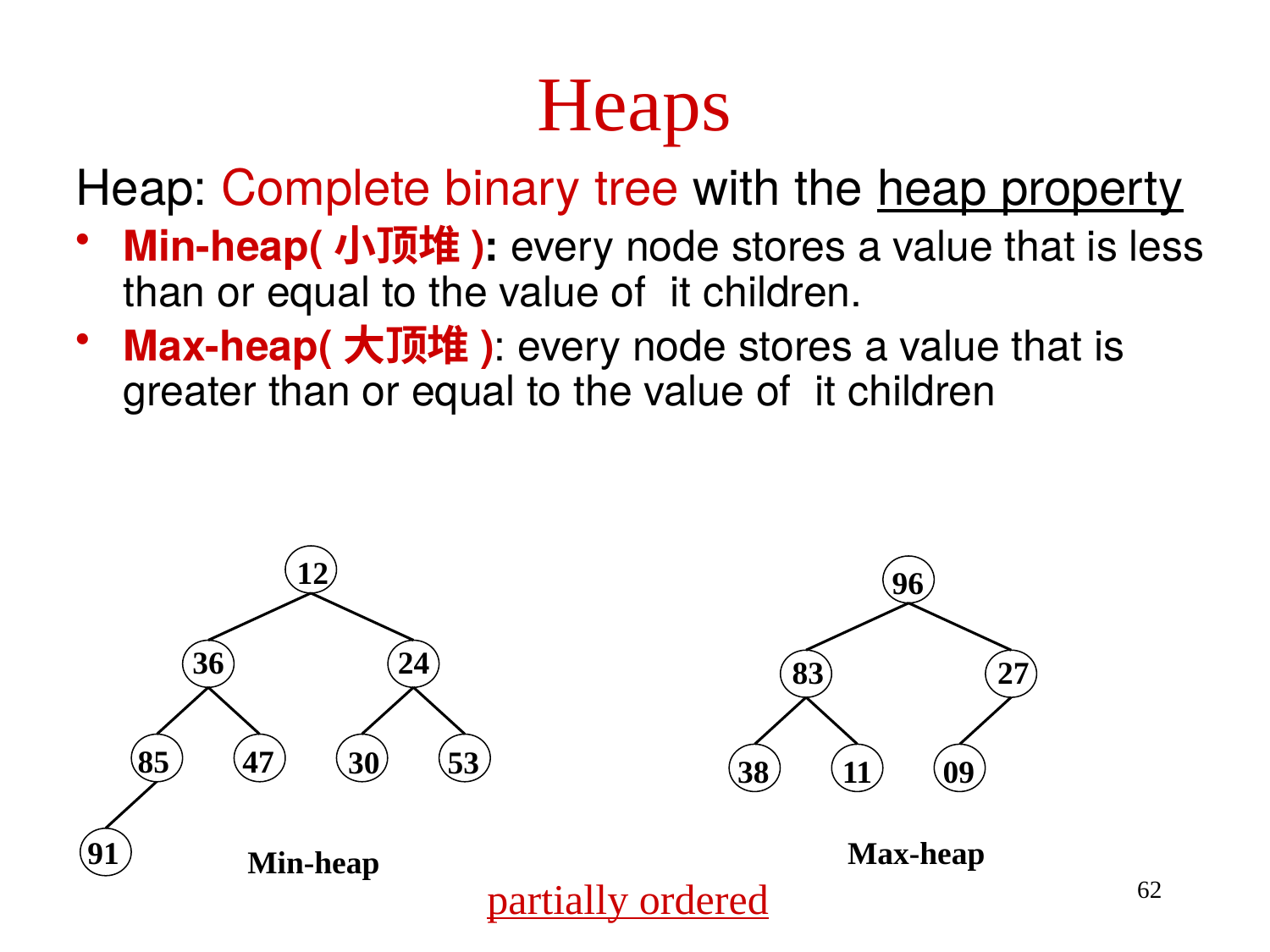

# Heaps
Heap: Complete binary tree with the heap property
Min-heap(小顶堆): every node stores a value that is less than or equal to the value of  it children.
Max-heap(大顶堆): every node stores a value that is greater than or equal to the value of  it children

12
36
24
85
47
30
53
91

96
83
27
38
11
09
Max-heap
Min-heap
partially ordered
62